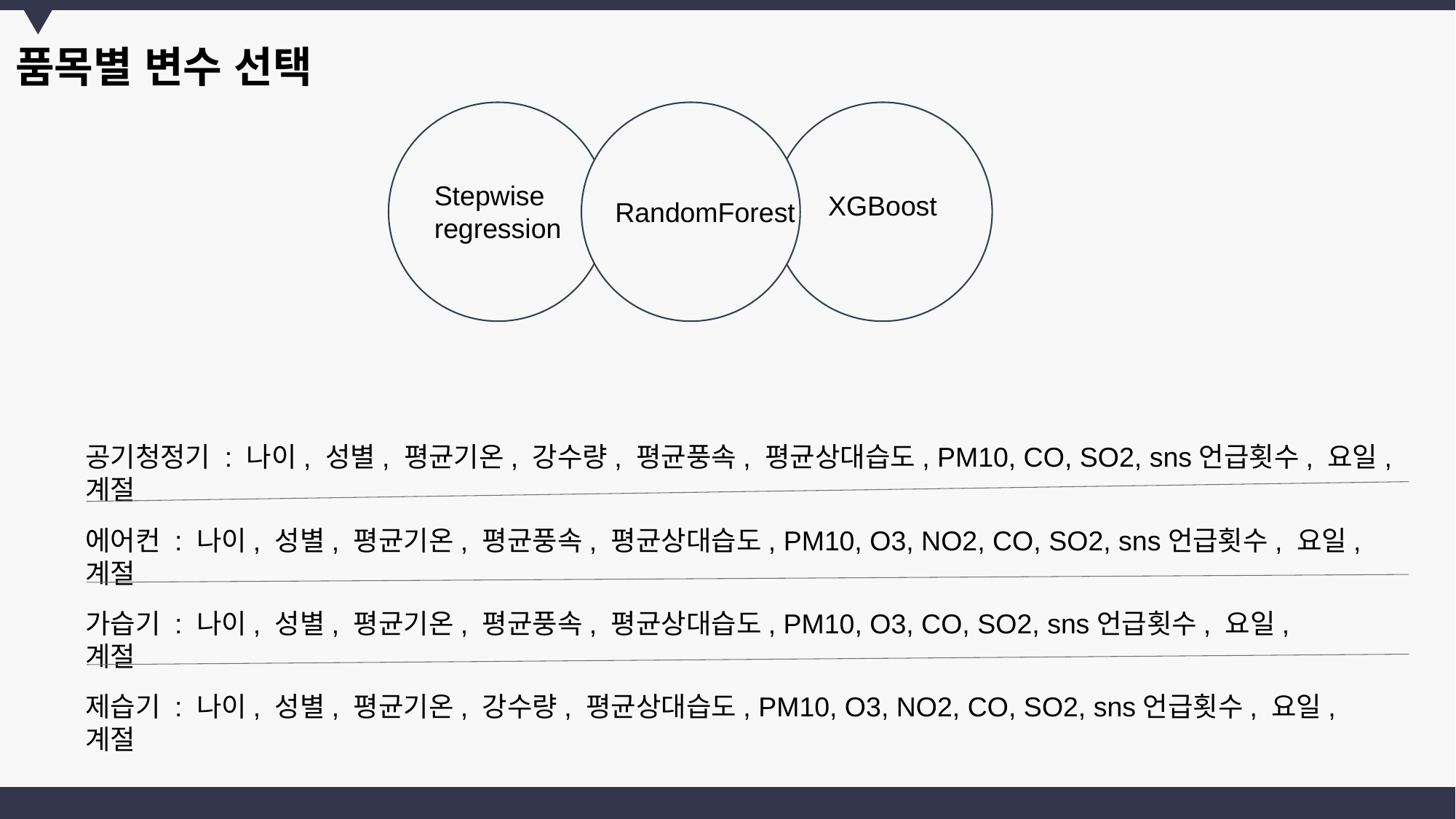

품목별 변수 선택

Stepwise
regression
XGBoost
RandomForest
공기청정기 : 나이, 성별, 평균기온, 강수량, 평균풍속, 평균상대습도, PM10, CO, SO2, sns언급횟수, 요일, 계절
에어컨 : 나이, 성별, 평균기온, 평균풍속, 평균상대습도, PM10, O3, NO2, CO, SO2, sns언급횟수, 요일, 계절
가습기 : 나이, 성별, 평균기온, 평균풍속, 평균상대습도, PM10, O3, CO, SO2, sns언급횟수, 요일, 계절
제습기 : 나이, 성별, 평균기온, 강수량, 평균상대습도, PM10, O3, NO2, CO, SO2, sns언급횟수, 요일, 계절